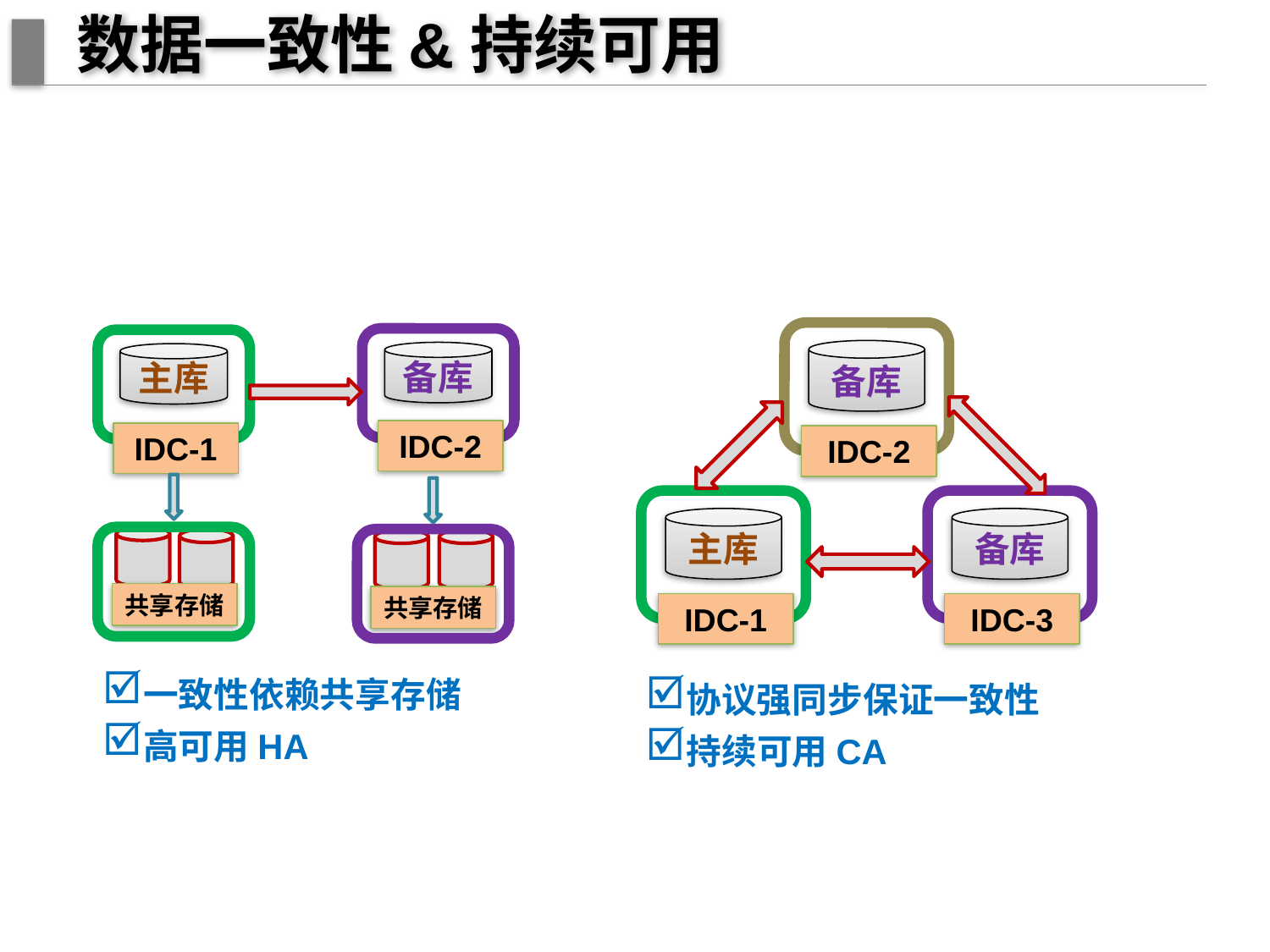

# 数据一致性&持续可用

备库
IDC-2

主库
IDC-1

备库
IDC-3

协议强同步保证一致性
持续可用CA

备库
IDC-2

主库
IDC-1
一致性依赖共享存储
高可用HA

共享存储
共享存储